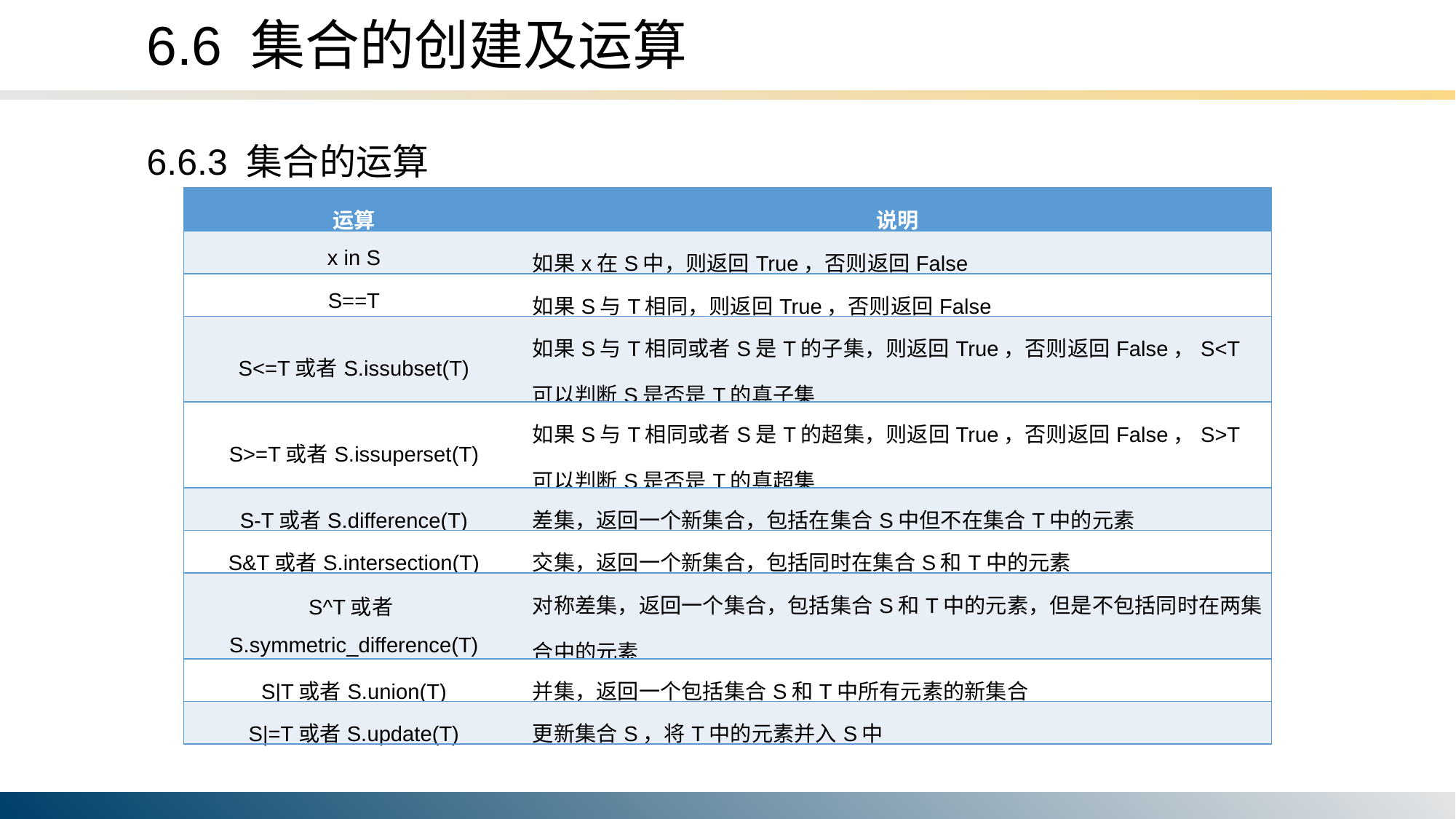

6.6 集合的创建及运算
6.6.3 集合的运算
| 运算 | 说明 |
| --- | --- |
| x in S | 如果x在S中，则返回True，否则返回False |
| S==T | 如果S与T相同，则返回True，否则返回False |
| S<=T或者S.issubset(T) | 如果S与T相同或者S是T的子集，则返回True，否则返回False，S<T可以判断S是否是T的真子集 |
| S>=T或者S.issuperset(T) | 如果S与T相同或者S是T的超集，则返回True，否则返回False，S>T可以判断S是否是T的真超集 |
| S-T或者S.difference(T) | 差集，返回一个新集合，包括在集合S中但不在集合T中的元素 |
| S&T或者S.intersection(T) | 交集，返回一个新集合，包括同时在集合S和T中的元素 |
| S^T或者S.symmetric\_difference(T) | 对称差集，返回一个集合，包括集合S和T中的元素，但是不包括同时在两集合中的元素 |
| S|T或者S.union(T) | 并集，返回一个包括集合S和T中所有元素的新集合 |
| S|=T或者S.update(T) | 更新集合S，将T中的元素并入S中 |